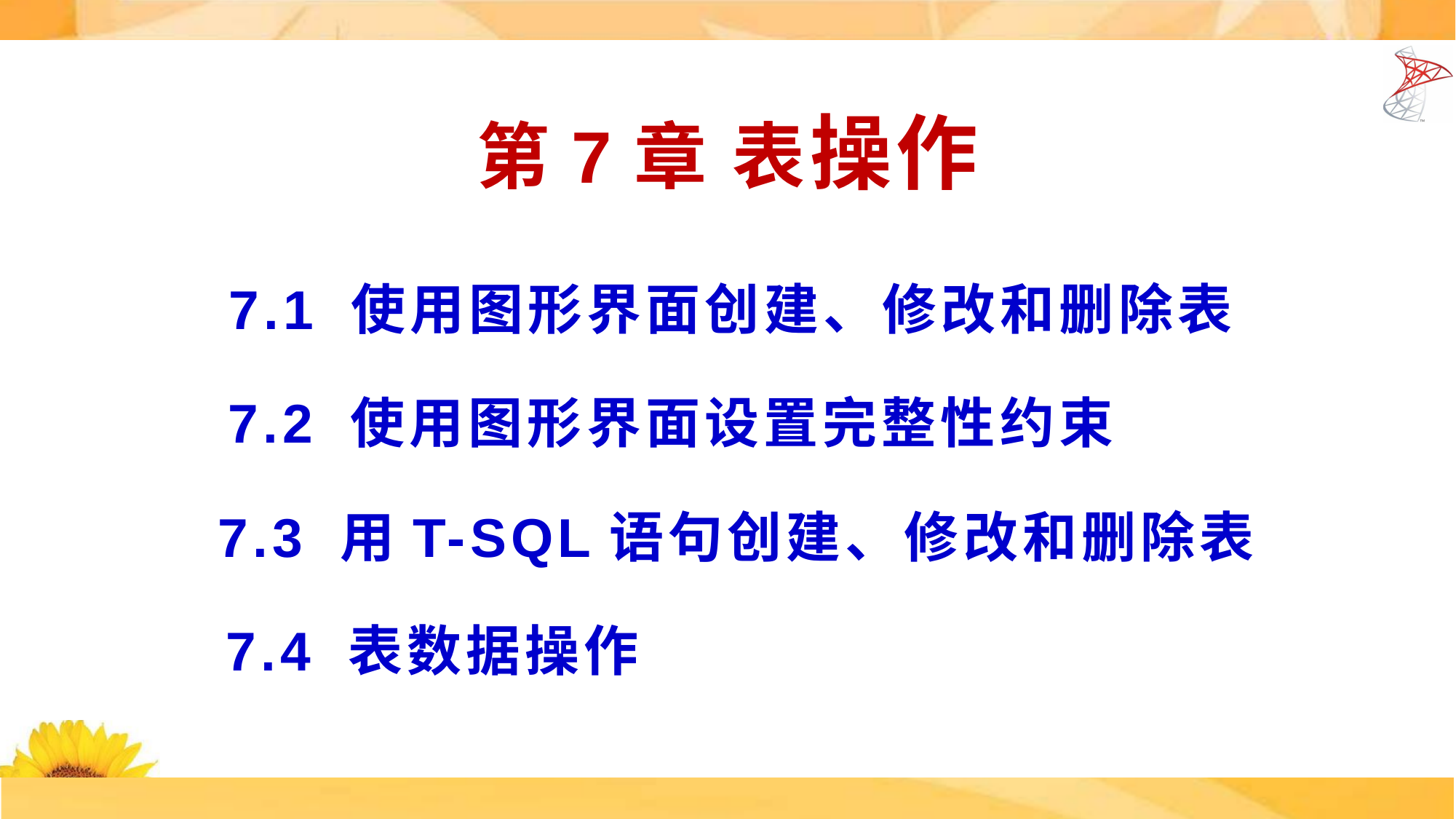

第7章 表操作
7.1 使用图形界面创建、修改和删除表
7.2 使用图形界面设置完整性约束
7.3 用T-SQL语句创建、修改和删除表
7.4 表数据操作